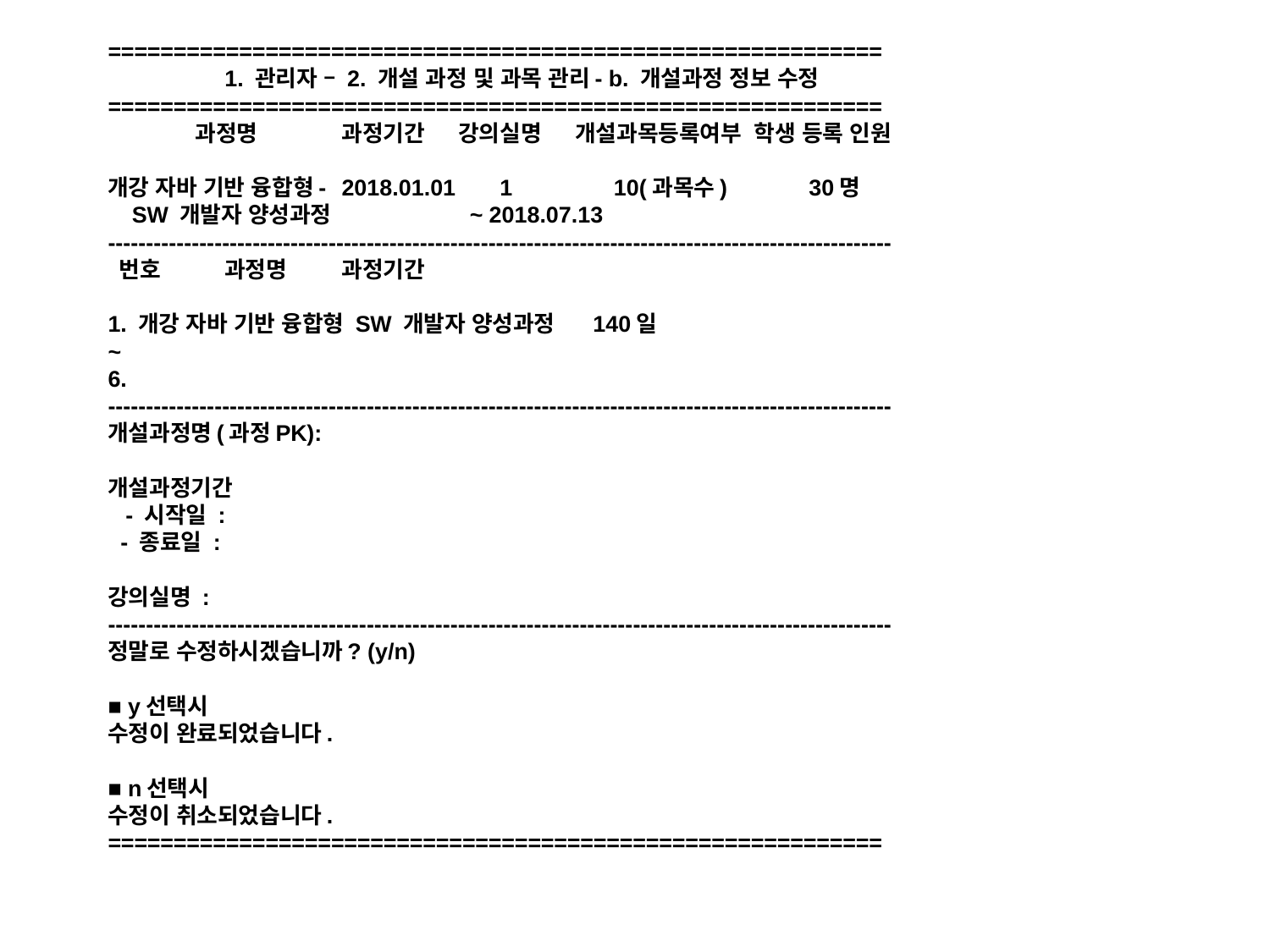

# =========================================================== 1. 관리자 – 2. 개설 과정 및 과목 관리- b. 개설과정 정보 수정 =========================================================== 과정명		과정기간	강의실명	개설과목등록여부  학생 등록 인원 개강 자바 기반 융합형-		2018.01.01       1                10(과목수)	30명 SW 개발자 양성과정     	 ~ 2018.07.13 ------------------------------------------------------------------------------------------------------- 번호    		과정명				과정기간 1. 개강 자바 기반 융합형 SW 개발자 양성과정			  140일 ~ 6. ------------------------------------------------------------------------------------------------------- 개설과정명(과정PK): 개설과정기간 - 시작일 : - 종료일 : 강의실명 : ------------------------------------------------------------------------------------------------------- 정말로 수정하시겠습니까? (y/n) ■ y선택시 수정이 완료되었습니다. ■ n선택시 수정이 취소되었습니다. ===========================================================